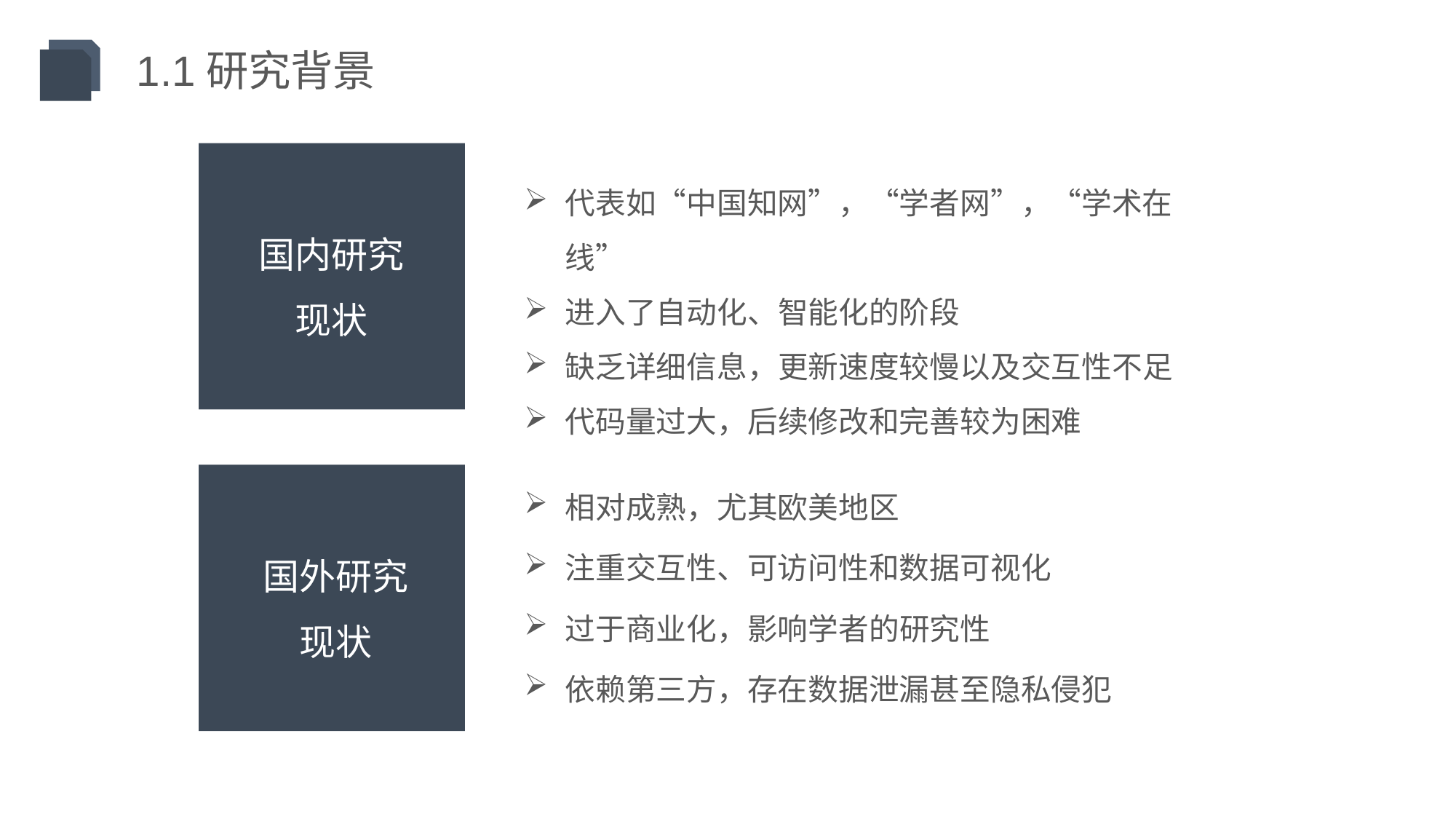

1.1研究背景

代表如“中国知网”，“学者网”，“学术在线”
进入了自动化、智能化的阶段
缺乏详细信息，更新速度较慢以及交互性不足
代码量过大，后续修改和完善较为困难
国内研究现状

相对成熟，尤其欧美地区
注重交互性、可访问性和数据可视化
过于商业化，影响学者的研究性
依赖第三方，存在数据泄漏甚至隐私侵犯
国外研究现状